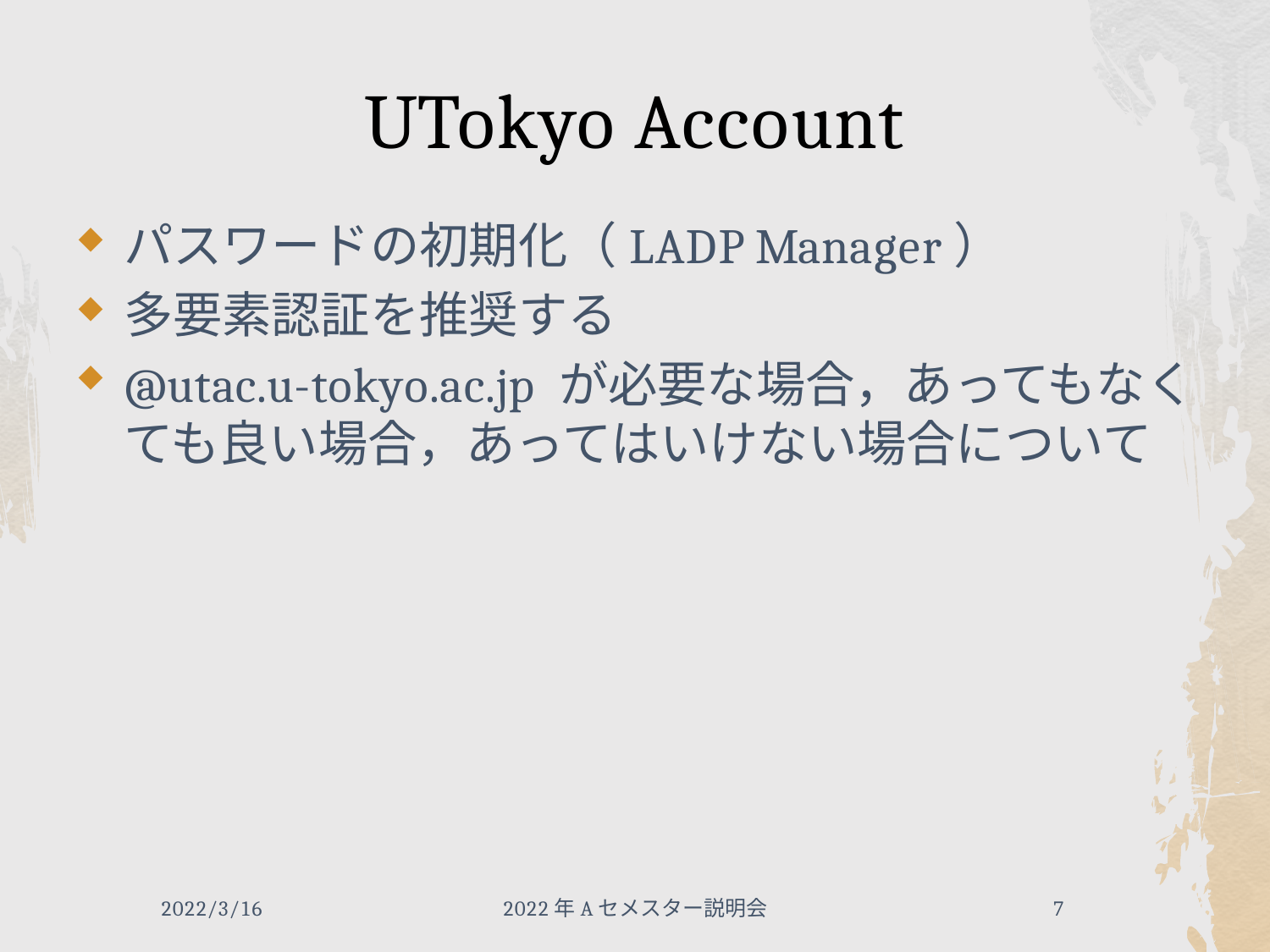

# UTokyo Account
パスワードの初期化（LADP Manager）
多要素認証を推奨する
@utac.u-tokyo.ac.jp が必要な場合，あってもなくても良い場合，あってはいけない場合について
2022/3/16
2022年Aセメスター説明会
7